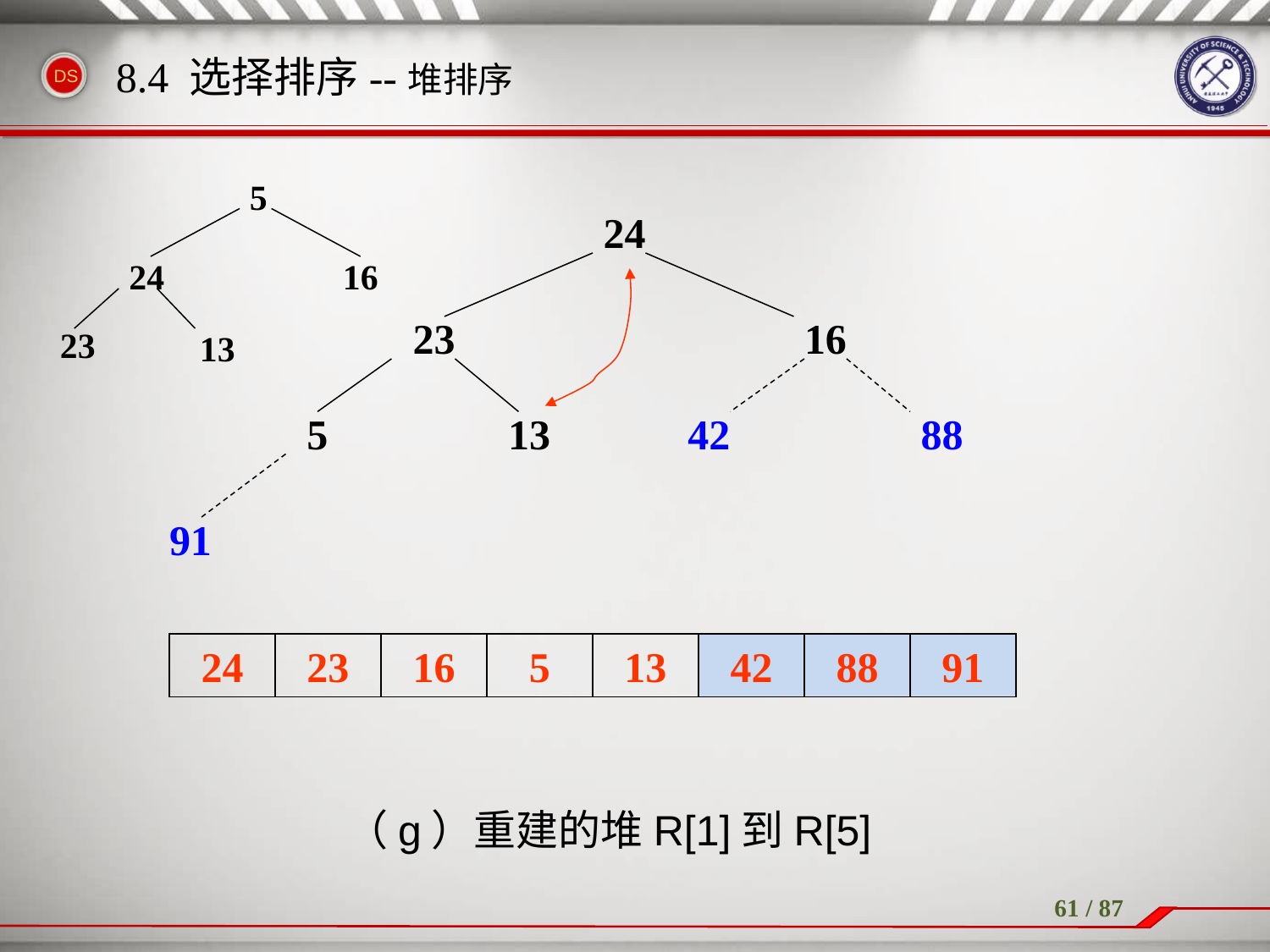

8.4 选择排序--堆排序
5

24
16

23
13
24

23
16

5
13
42
88

91

24
23
16
5
13
42
88
91
（g）重建的堆R[1]到R[5]